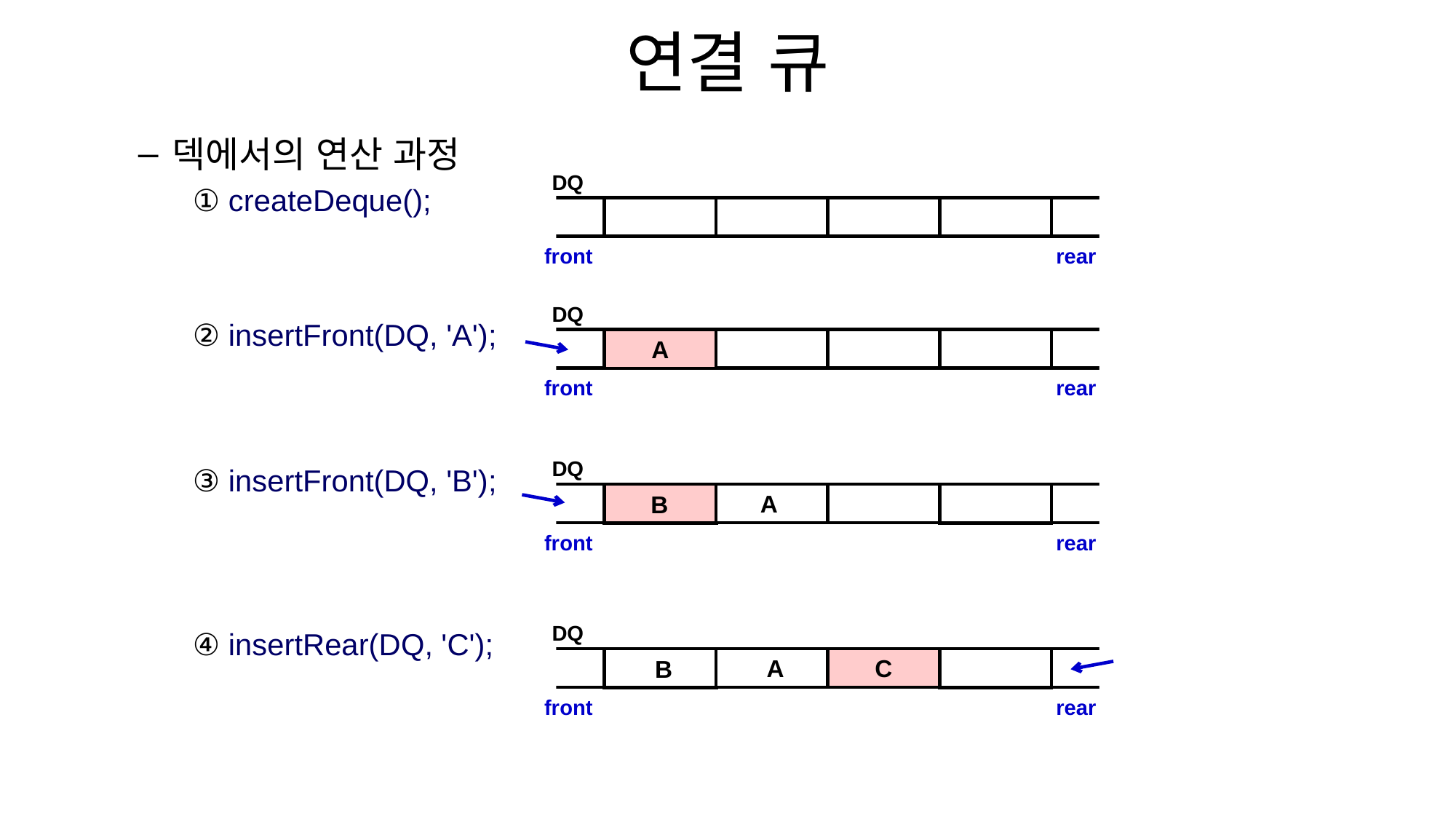

# 연결 큐
덱에서의 연산 과정
① createDeque();

② insertFront(DQ, 'A');

③ insertFront(DQ, 'B');

④ insertRear(DQ, 'C');

DQ

front
rear
DQ

A

front
rear
DQ

A

 B

front
rear
DQ

 A
C

 B

front
rear